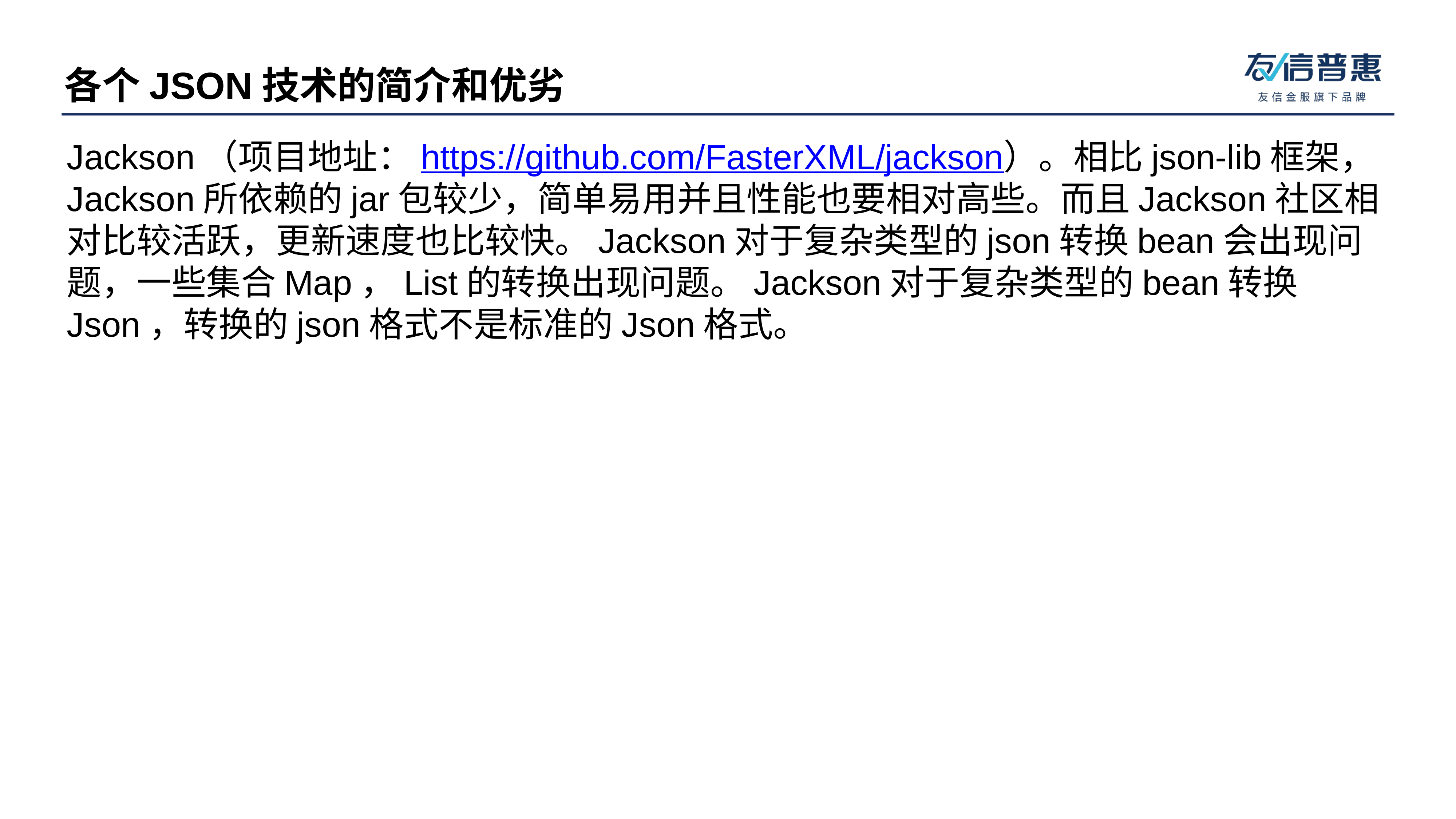

各个JSON技术的简介和优劣
Jackson（项目地址：https://github.com/FasterXML/jackson）。相比json-lib框架，Jackson所依赖的jar包较少，简单易用并且性能也要相对高些。而且Jackson社区相对比较活跃，更新速度也比较快。Jackson对于复杂类型的json转换bean会出现问题，一些集合Map，List的转换出现问题。Jackson对于复杂类型的bean转换Json，转换的json格式不是标准的Json格式。